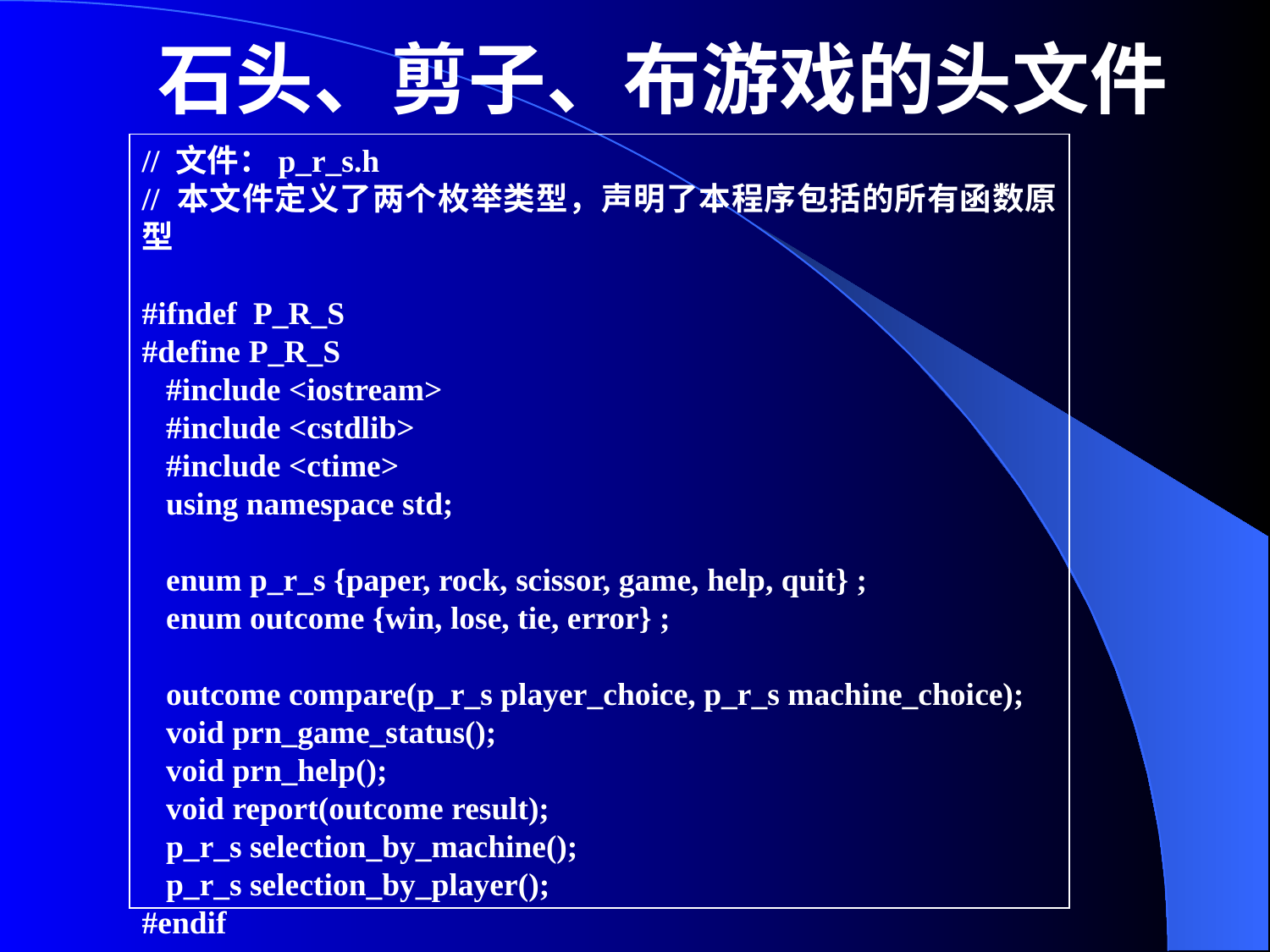

# 石头、剪子、布游戏的头文件
// 文件：p_r_s.h
// 本文件定义了两个枚举类型，声明了本程序包括的所有函数原型

#ifndef  P_R_S
#define P_R_S
   #include <iostream>
   #include <cstdlib>
   #include <ctime>
   using namespace std;

   enum p_r_s {paper, rock, scissor, game, help, quit} ;
   enum outcome {win, lose, tie, error} ;

   outcome compare(p_r_s player_choice, p_r_s machine_choice);
   void prn_game_status();
   void prn_help();
   void report(outcome result);
   p_r_s selection_by_machine();
   p_r_s selection_by_player();
#endif